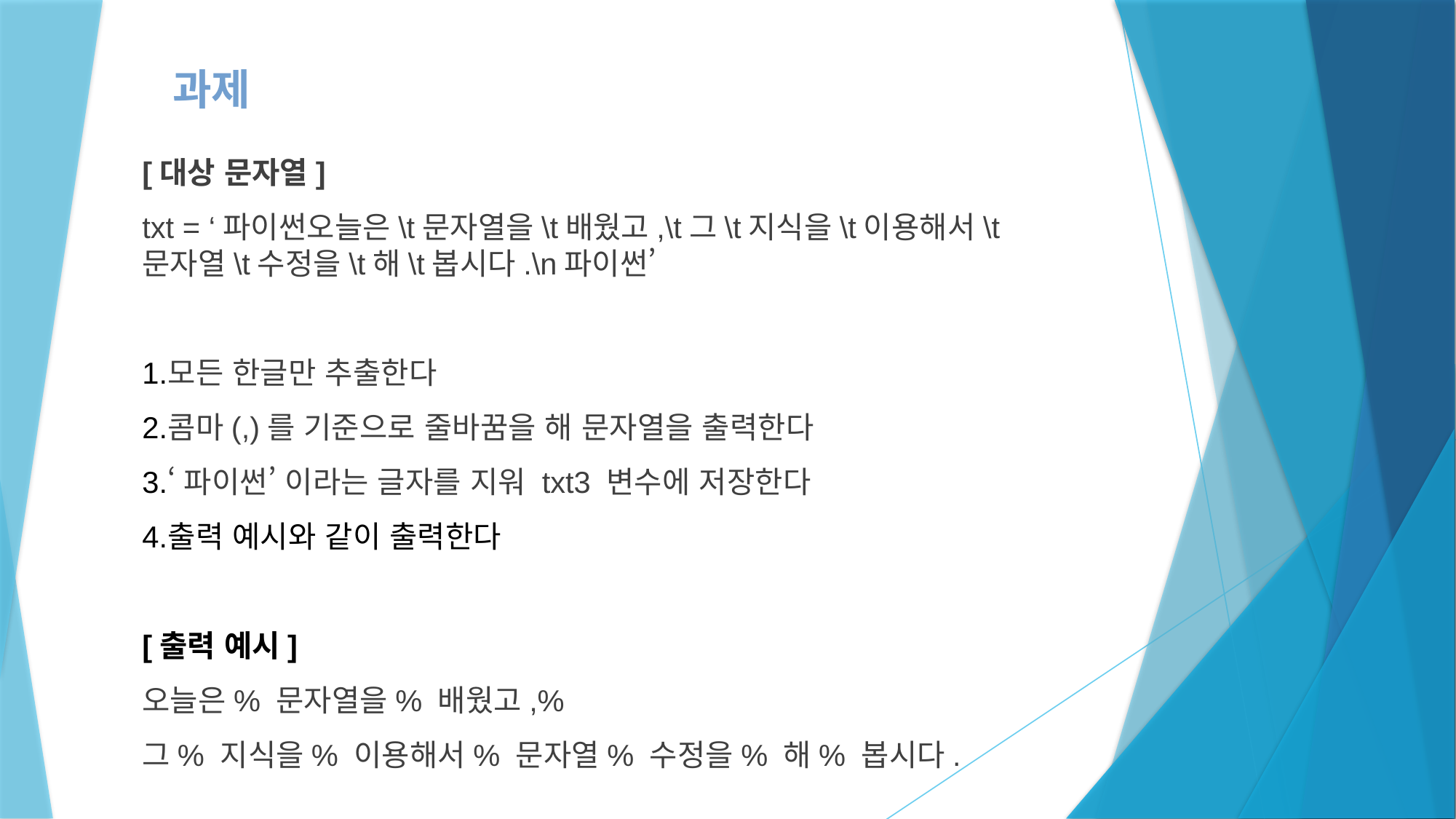

과제
[대상 문자열]
txt = ‘파이썬오늘은\t문자열을\t배웠고,\t그\t지식을\t이용해서\t문자열\t수정을\t해\t봅시다.\n파이썬’

모든 한글만 추출한다
콤마(,)를 기준으로 줄바꿈을 해 문자열을 출력한다
‘파이썬’ 이라는 글자를 지워 txt3 변수에 저장한다
출력 예시와 같이 출력한다

[출력 예시]
오늘은% 문자열을% 배웠고,%
그% 지식을% 이용해서% 문자열% 수정을% 해% 봅시다.